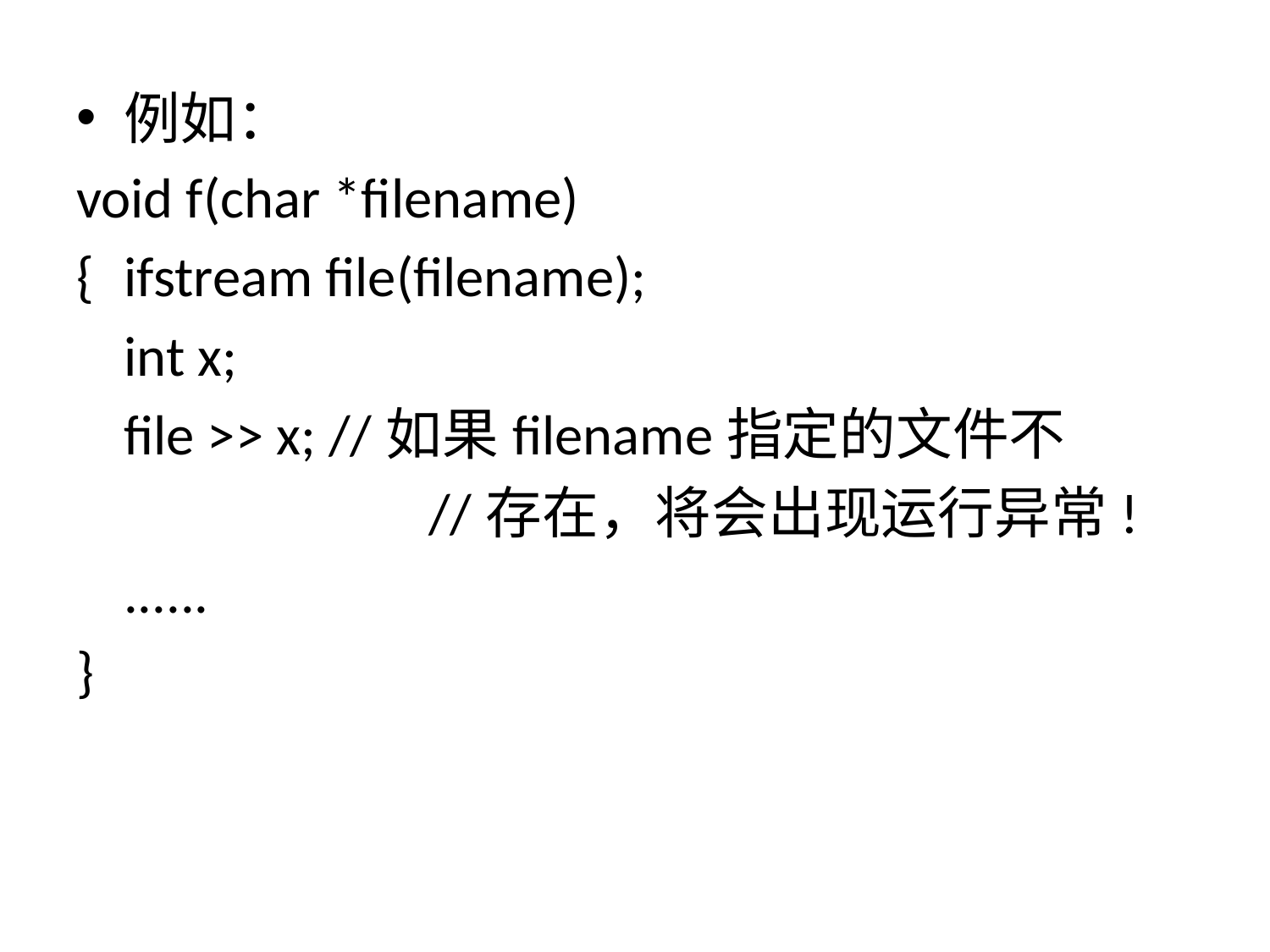

例如：
void f(char *filename)
{	ifstream file(filename);
	int x;
	file >> x; //如果filename指定的文件不
			    //存在，将会出现运行异常!
	......
}